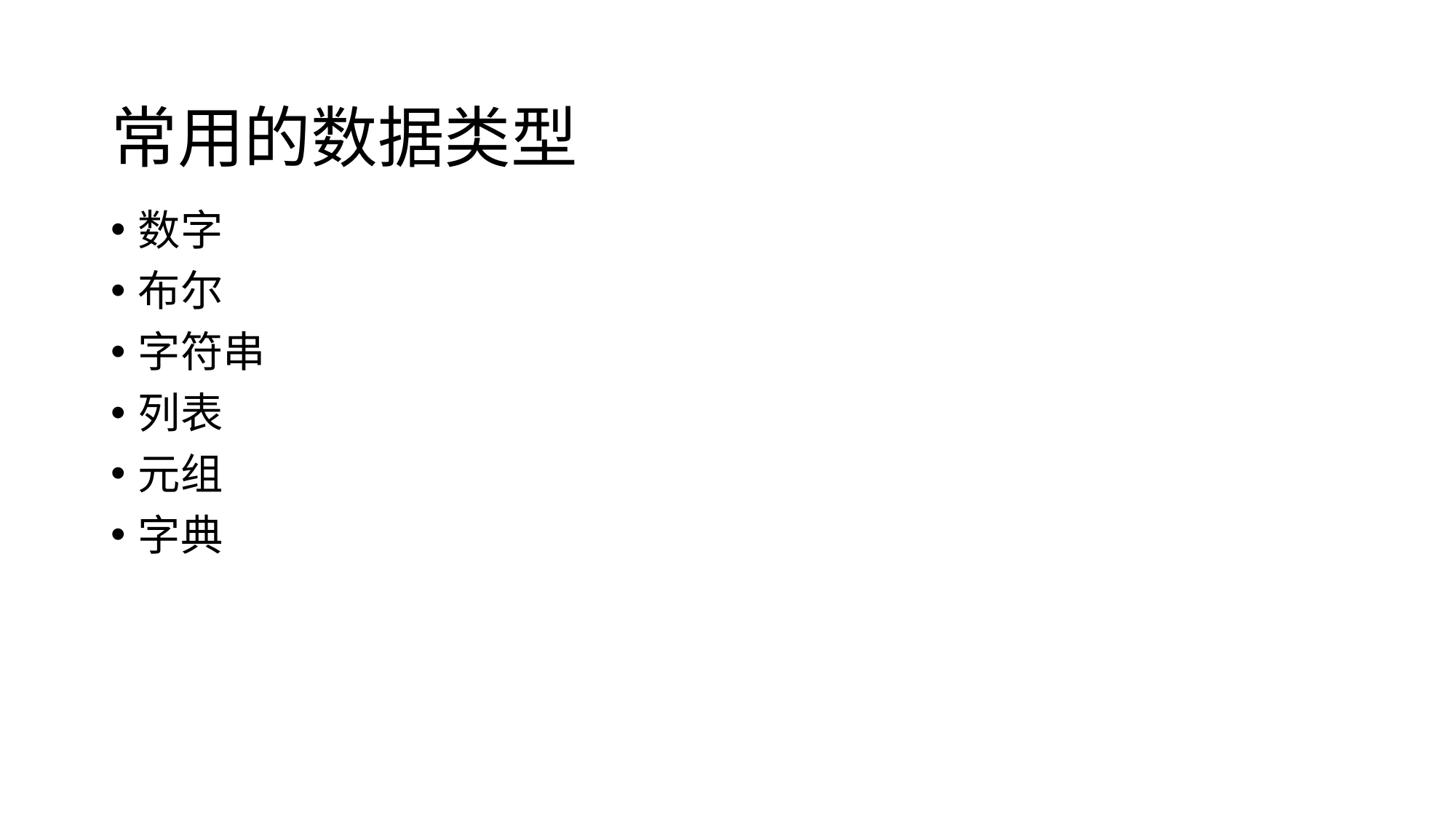

# 常用的数据类型
数字
布尔
字符串
列表
元组
字典